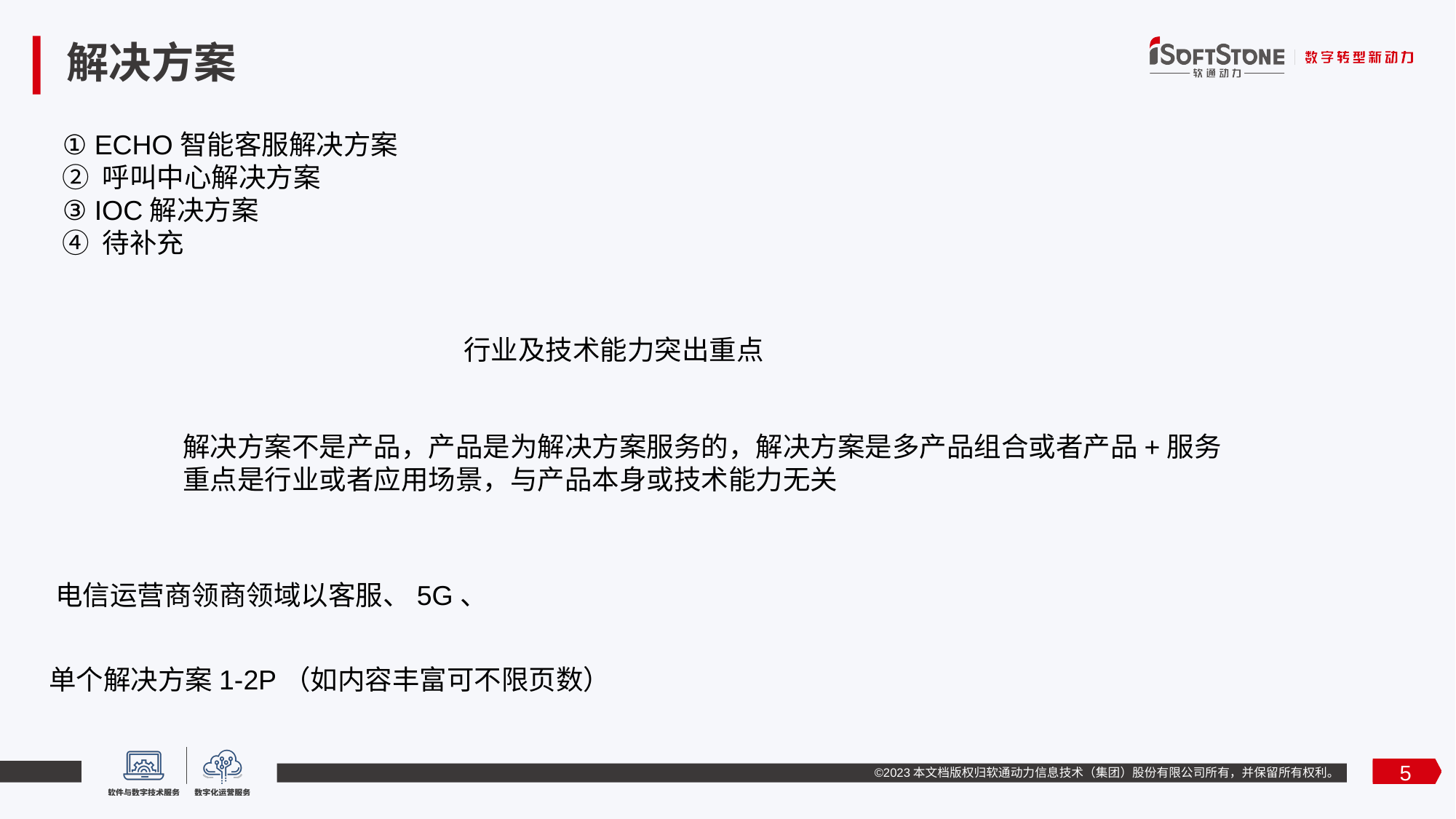

# 解决方案
① ECHO智能客服解决方案
② 呼叫中心解决方案
③ IOC解决方案
④ 待补充
行业及技术能力突出重点
解决方案不是产品，产品是为解决方案服务的，解决方案是多产品组合或者产品+服务
重点是行业或者应用场景，与产品本身或技术能力无关
电信运营商领商领域以客服、5G、
单个解决方案1-2P（如内容丰富可不限页数）